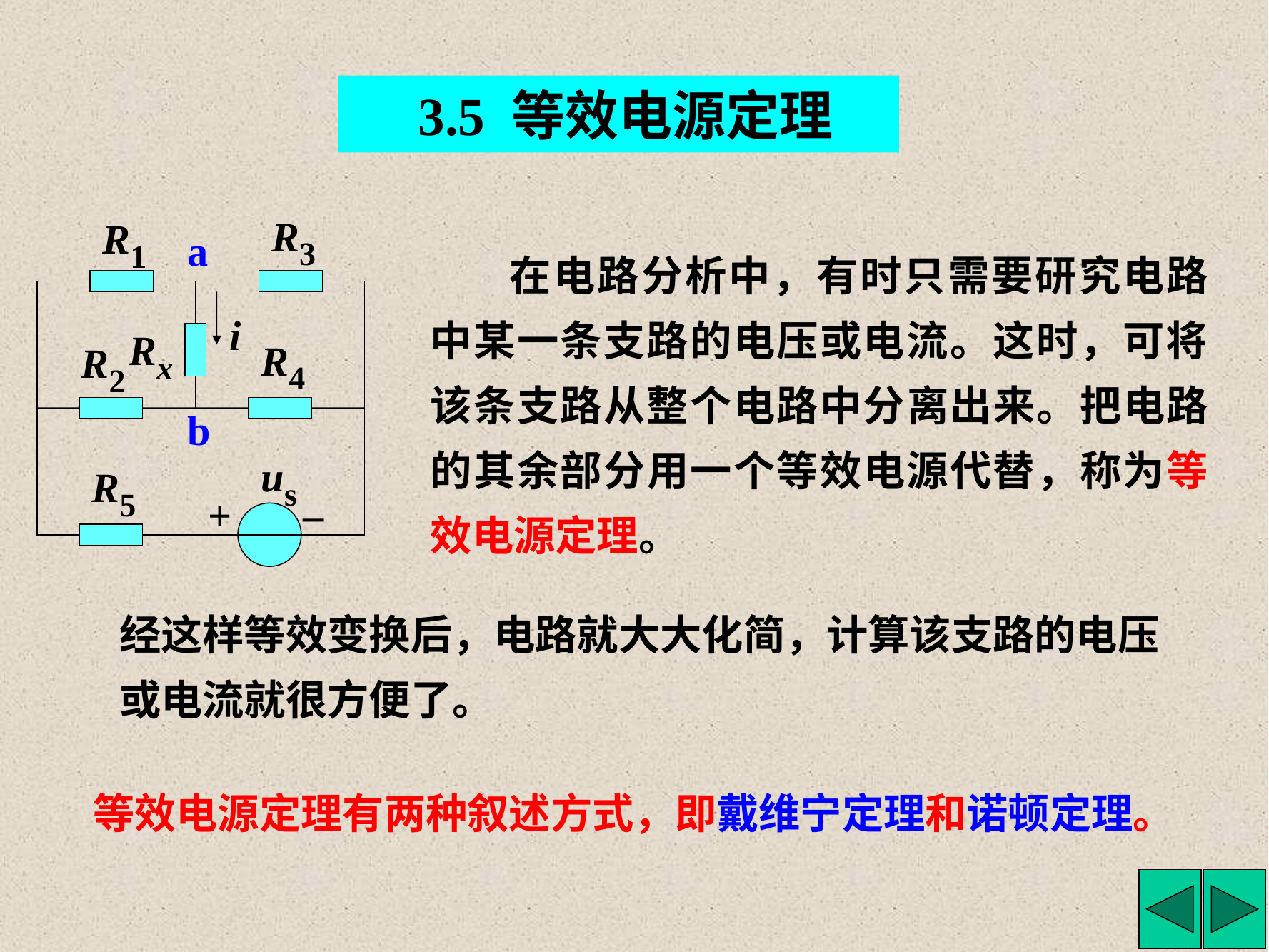

3.5 等效电源定理
R3
R1
a

Rx
i
R4
R2

b

us
R5
+
–

在电路分析中，有时只需要研究电路中某一条支路的电压或电流。这时，可将该条支路从整个电路中分离出来。把电路的其余部分用一个等效电源代替，称为等效电源定理。
经这样等效变换后，电路就大大化简，计算该支路的电压或电流就很方便了。
等效电源定理有两种叙述方式，即戴维宁定理和诺顿定理。